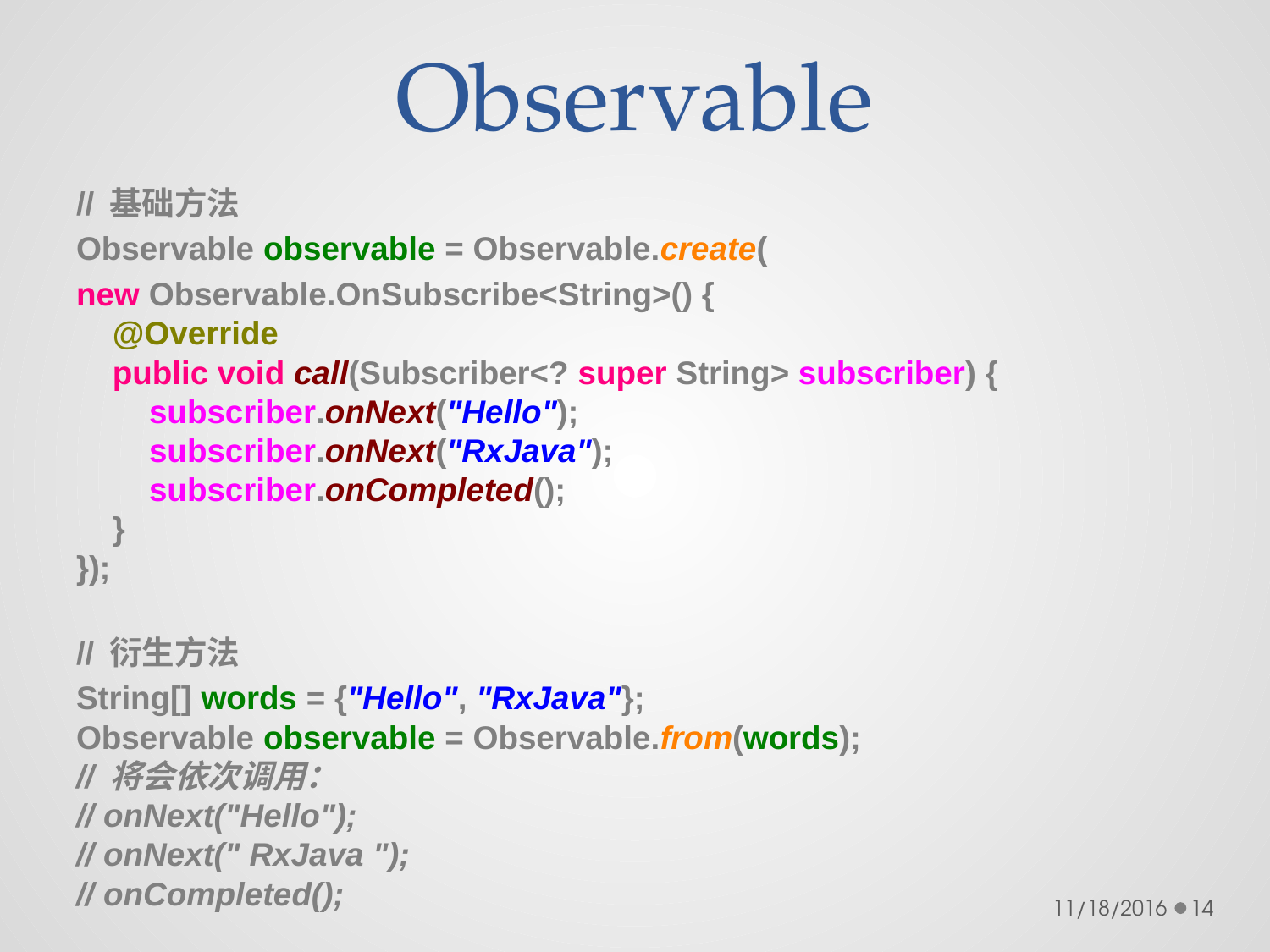

# Observable
// 基础方法
Observable observable = Observable.create(
new Observable.OnSubscribe<String>() {
    @Override
    public void call(Subscriber<? super String> subscriber) {
        subscriber.onNext("Hello");
        subscriber.onNext("RxJava");
        subscriber.onCompleted();
    }
});
// 衍生方法
String[] words = {"Hello", "RxJava"};
Observable observable = Observable.from(words);
// 将会依次调用：
// onNext("Hello");
// onNext(" RxJava ");
// onCompleted();
11/18/2016
14